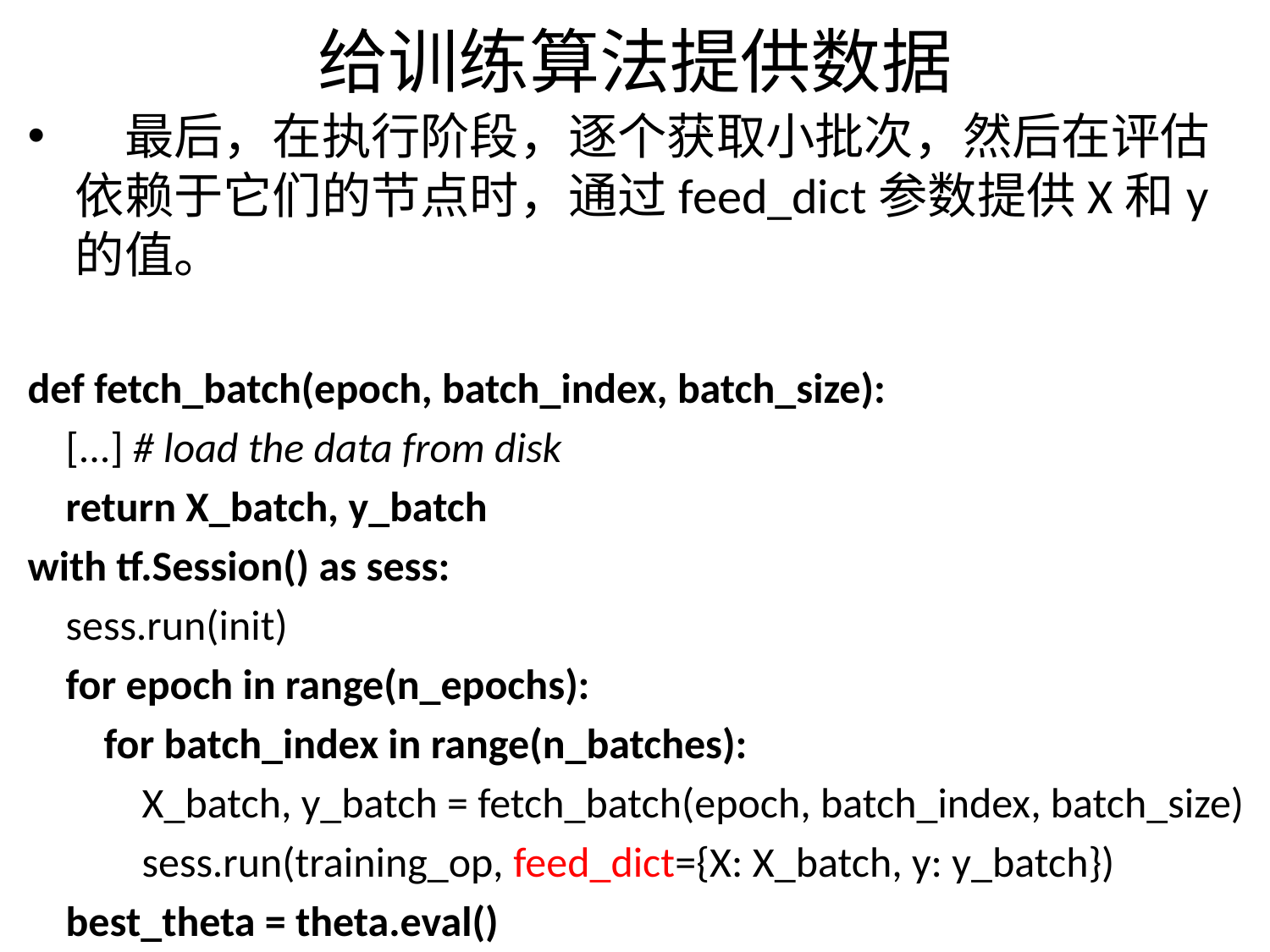

# 给训练算法提供数据
　最后，在执行阶段，逐个获取小批次，然后在评估依赖于它们的节点时，通过feed_dict参数提供X和y的值。

def fetch_batch(epoch, batch_index, batch_size):
    [...] # load the data from disk
    return X_batch, y_batch
with tf.Session() as sess:
    sess.run(init)
    for epoch in range(n_epochs):
        for batch_index in range(n_batches):
            X_batch, y_batch = fetch_batch(epoch, batch_index, batch_size)
            sess.run(training_op, feed_dict={X: X_batch, y: y_batch})
    best_theta = theta.eval()